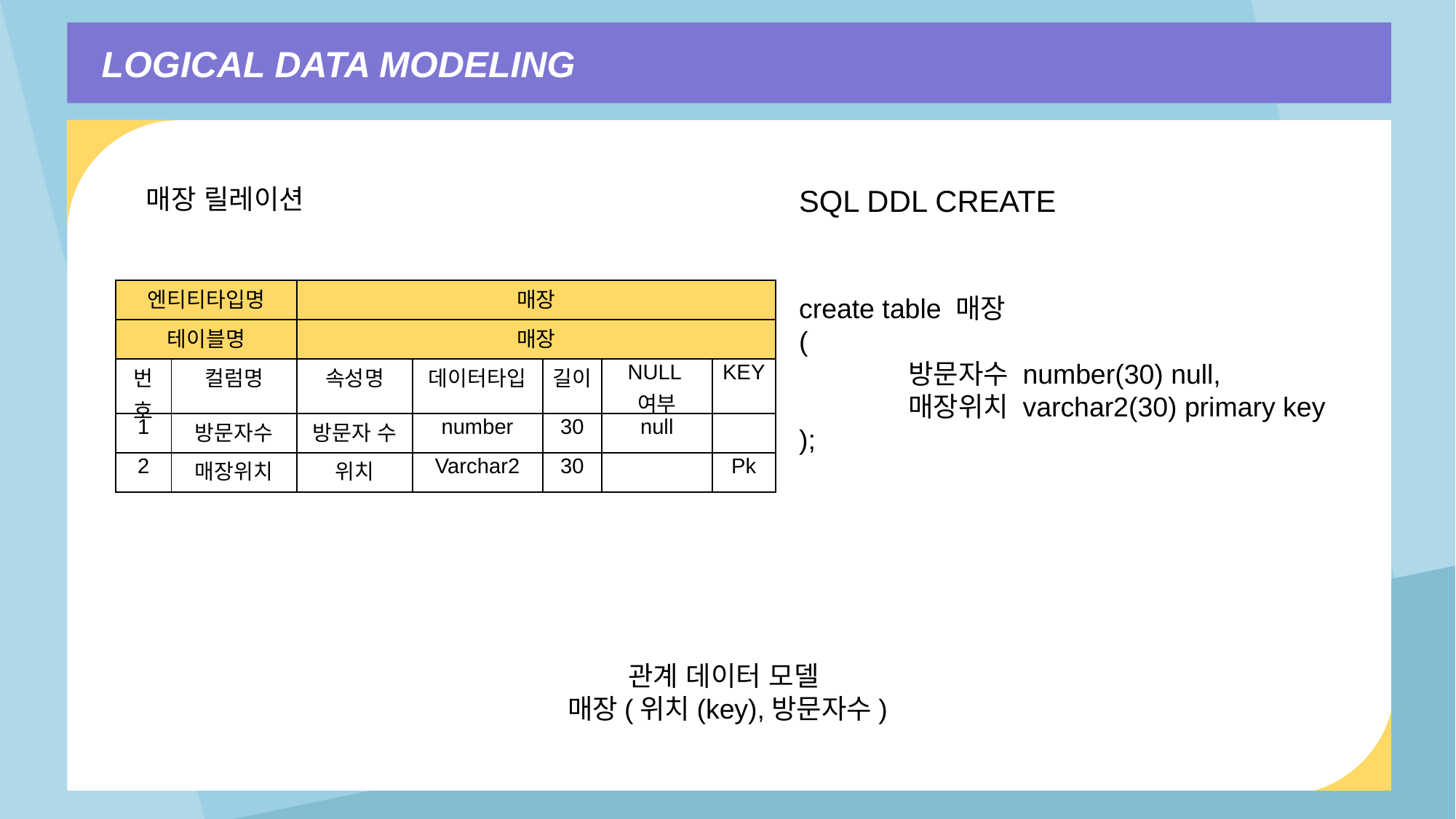

LOGICAL DATA MODELING

매장 릴레이션
SQL DDL CREATE

create table 매장
(
	방문자수 number(30) null,
	매장위치 varchar2(30) primary key
);
| 엔티티타입명 |  | 매장 |  |  |  |  |
| --- | --- | --- | --- | --- | --- | --- |
| 테이블명 |  | 매장 |  |  |  |  |
| 번호 | 컬럼명 | 속성명 | 데이터타입 | 길이 | NULL여부 | KEY |
| 1 | 방문자수 | 방문자 수 | number | 30 | null |  |
| 2 | 매장위치 | 위치 | Varchar2 | 30 |  | Pk |

관계 데이터 모델
매장(위치(key),방문자수)